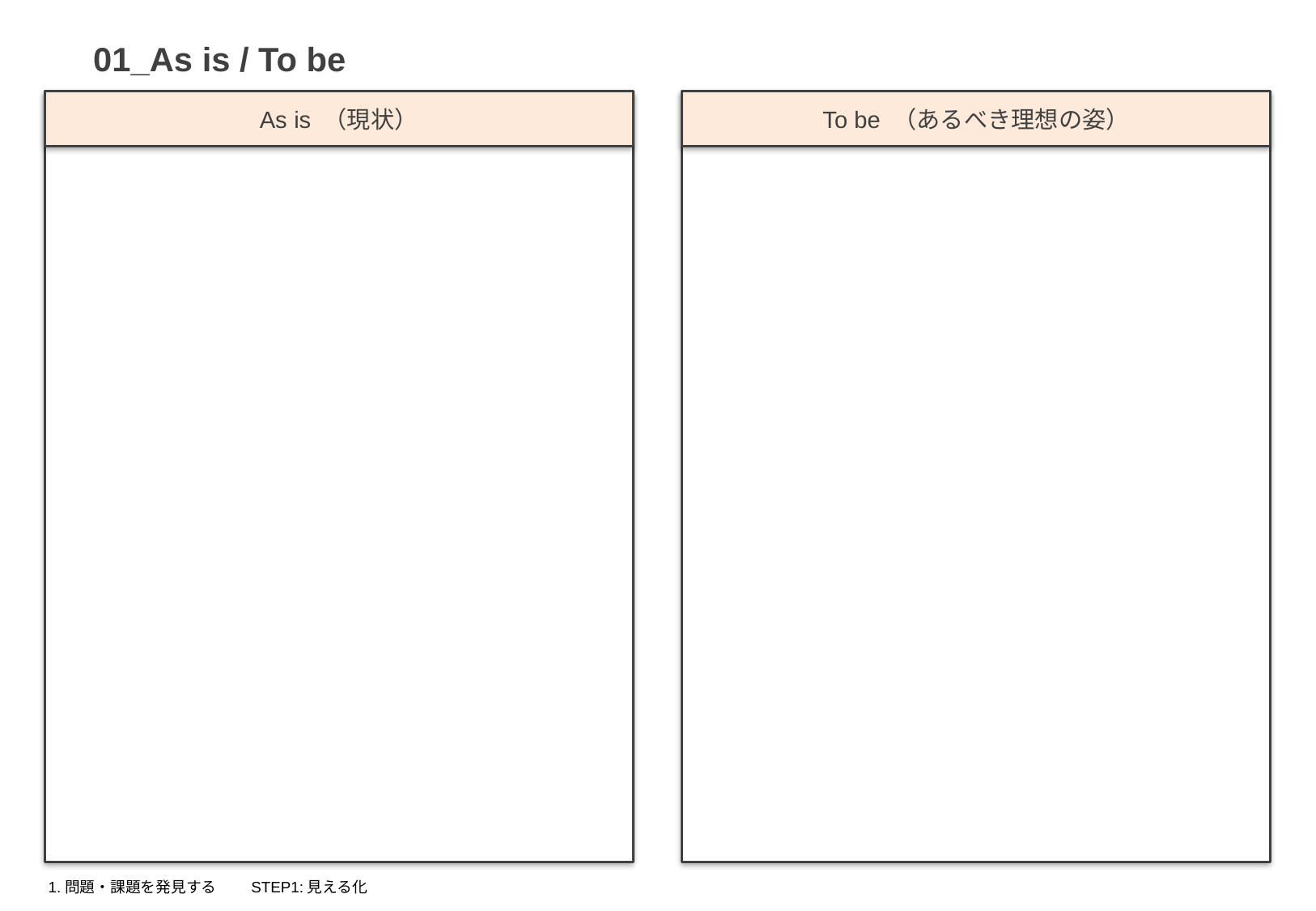

01_As is / To be

As is （現状）
To be （あるべき理想の姿）
1.問題・課題を発見する
STEP1:見える化